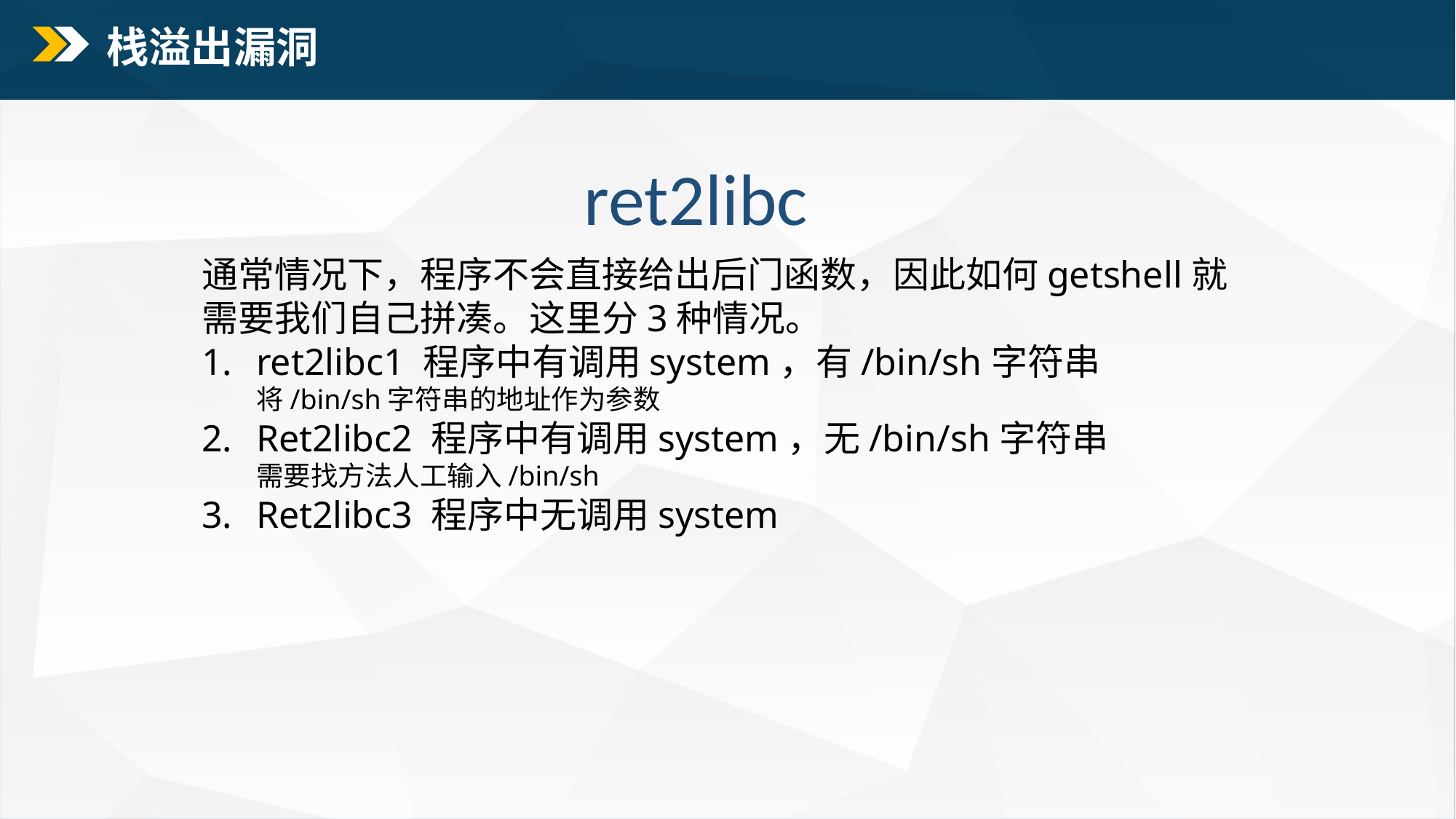

栈溢出漏洞

ret2libc
通常情况下，程序不会直接给出后门函数，因此如何getshell就需要我们自己拼凑。这里分3种情况。
ret2libc1 程序中有调用system，有/bin/sh字符串
将/bin/sh字符串的地址作为参数
Ret2libc2 程序中有调用system，无/bin/sh字符串
需要找方法人工输入/bin/sh
Ret2libc3 程序中无调用system